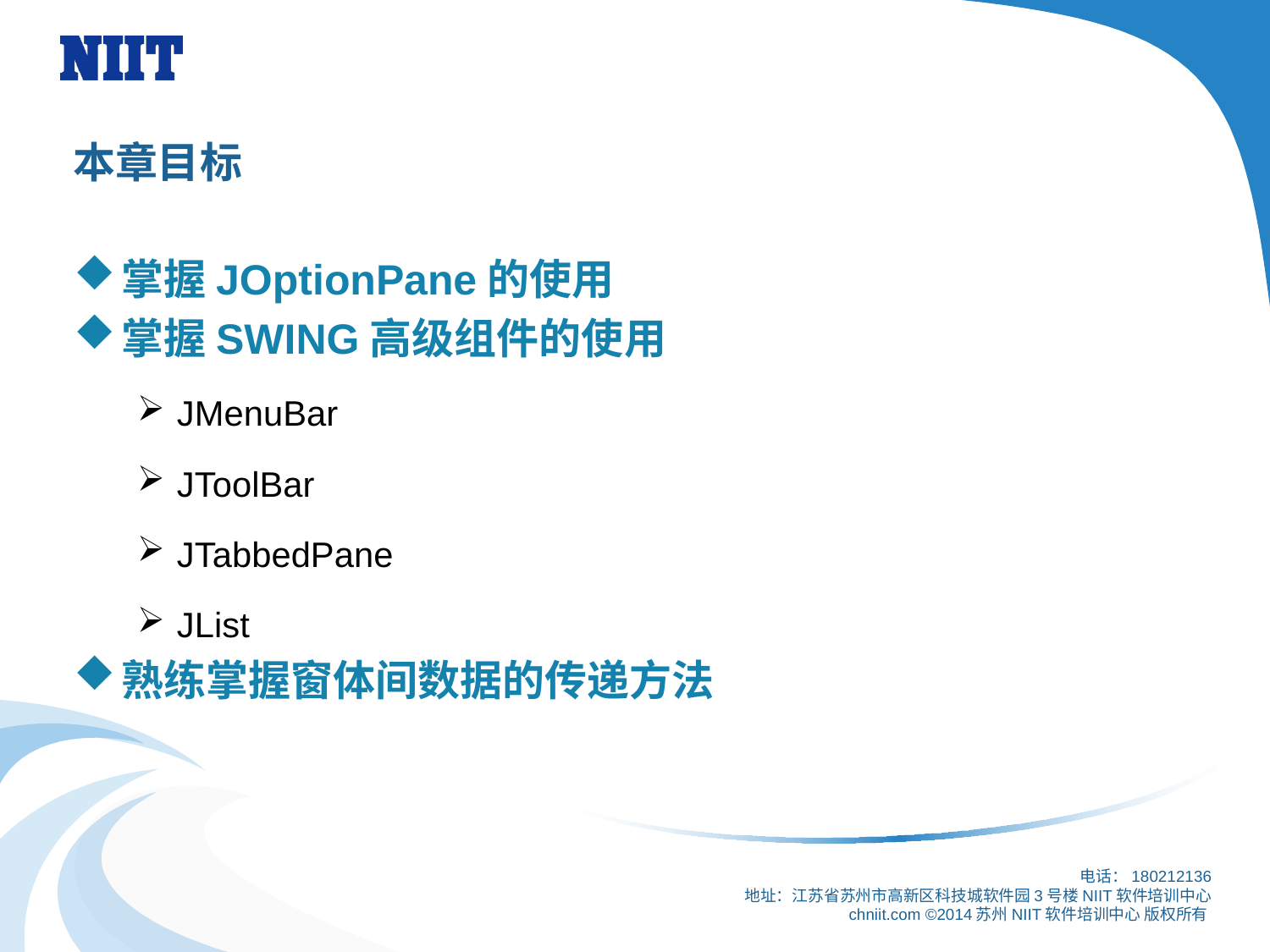

# 本章目标
掌握JOptionPane的使用
掌握SWING高级组件的使用
JMenuBar
JToolBar
JTabbedPane
JList
熟练掌握窗体间数据的传递方法